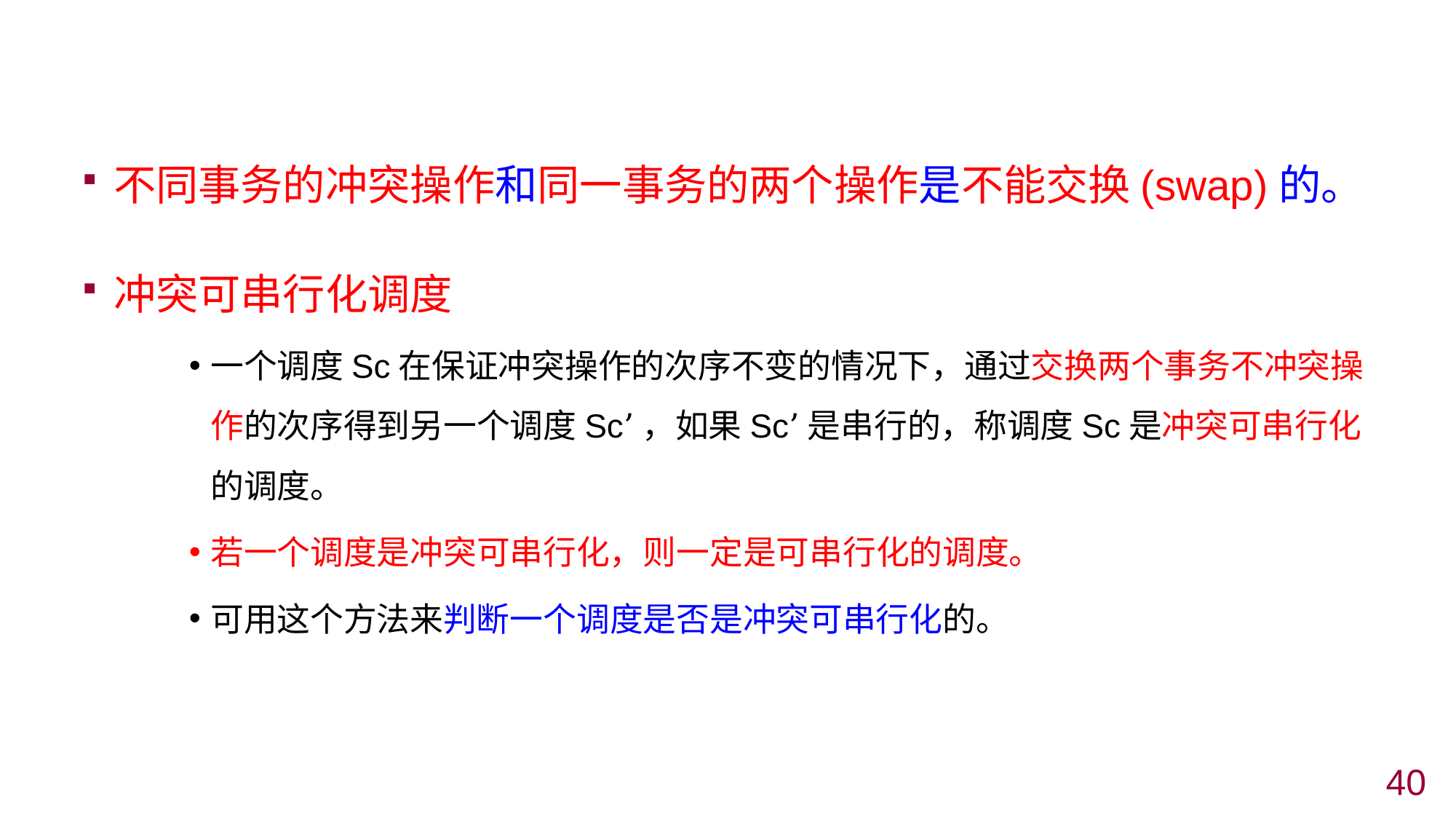

#
不同事务的冲突操作和同一事务的两个操作是不能交换(swap)的。

冲突可串行化调度
一个调度Sc在保证冲突操作的次序不变的情况下，通过交换两个事务不冲突操作的次序得到另一个调度Sc’，如果Sc’是串行的，称调度Sc是冲突可串行化的调度。
若一个调度是冲突可串行化，则一定是可串行化的调度。
可用这个方法来判断一个调度是否是冲突可串行化的。

40